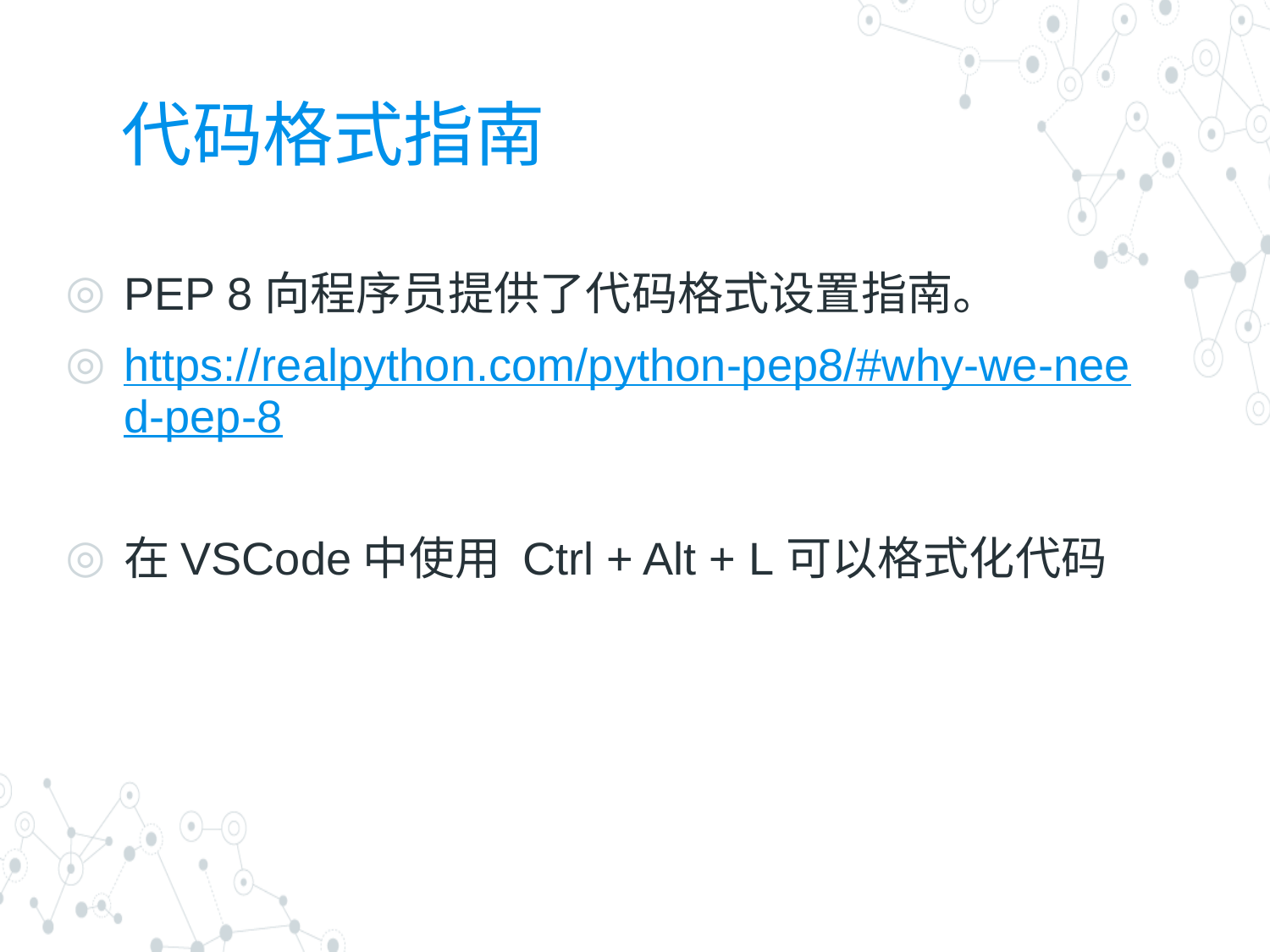

# 代码格式指南
PEP 8向程序员提供了代码格式设置指南。
https://realpython.com/python-pep8/#why-we-need-pep-8

在VSCode中使用 Ctrl + Alt + L可以格式化代码